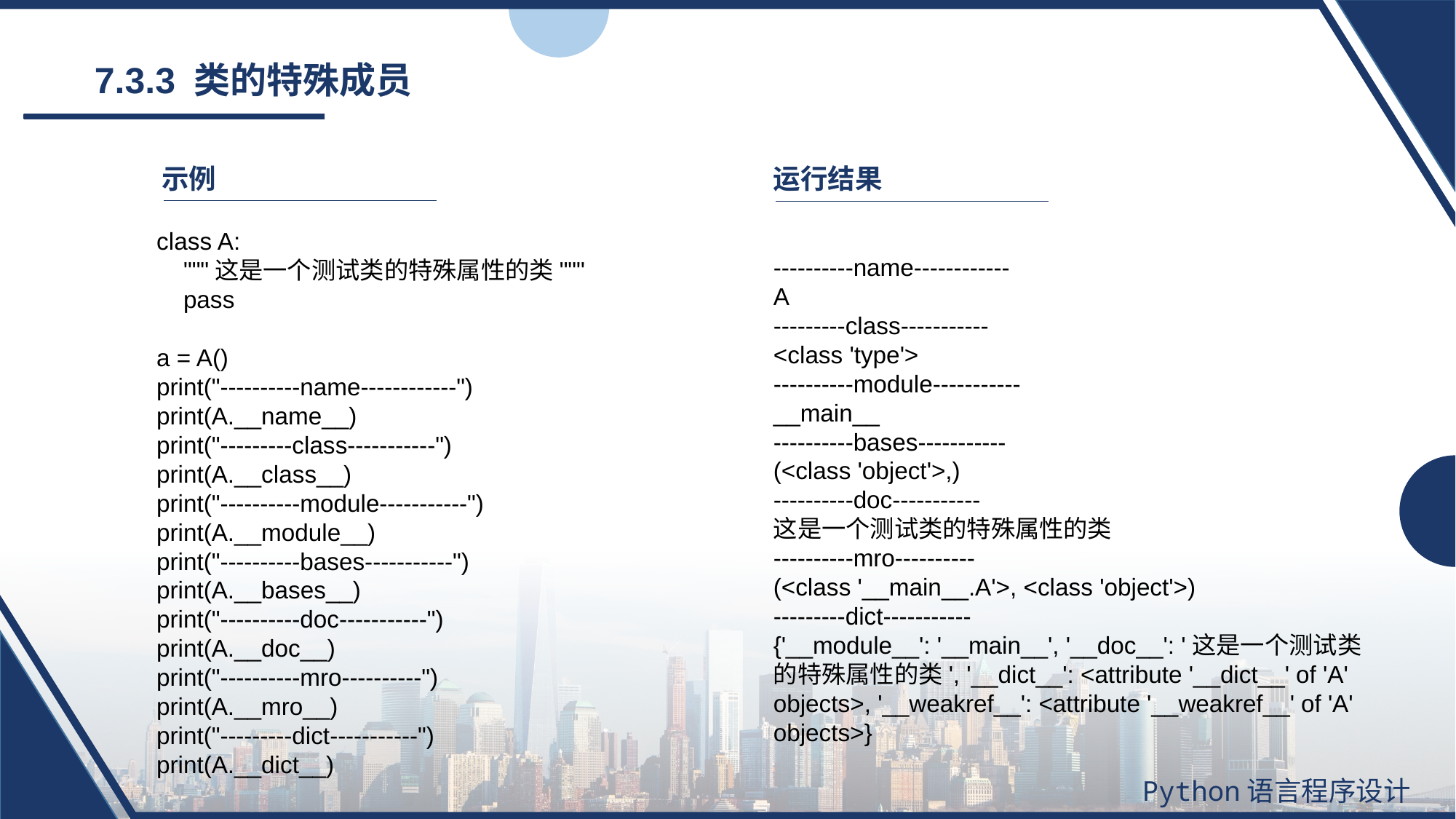

# 7.3.3 类的特殊成员
示例
运行结果
class A:
    """这是一个测试类的特殊属性的类"""
    pass

a = A()
print("----------name------------")
print(A.__name__)
print("---------class-----------")
print(A.__class__)
print("----------module-----------")
print(A.__module__)
print("----------bases-----------")
print(A.__bases__)
print("----------doc-----------")
print(A.__doc__)
print("----------mro----------")
print(A.__mro__)
print("---------dict-----------")
print(A.__dict__)
----------name------------
A
---------class-----------
<class 'type'>
----------module-----------
__main__
----------bases-----------
(<class 'object'>,)
----------doc-----------
这是一个测试类的特殊属性的类
----------mro----------
(<class '__main__.A'>, <class 'object'>)
---------dict-----------
{'__module__': '__main__', '__doc__': '这是一个测试类的特殊属性的类', '__dict__': <attribute '__dict__' of 'A' objects>, '__weakref__': <attribute '__weakref__' of 'A' objects>}